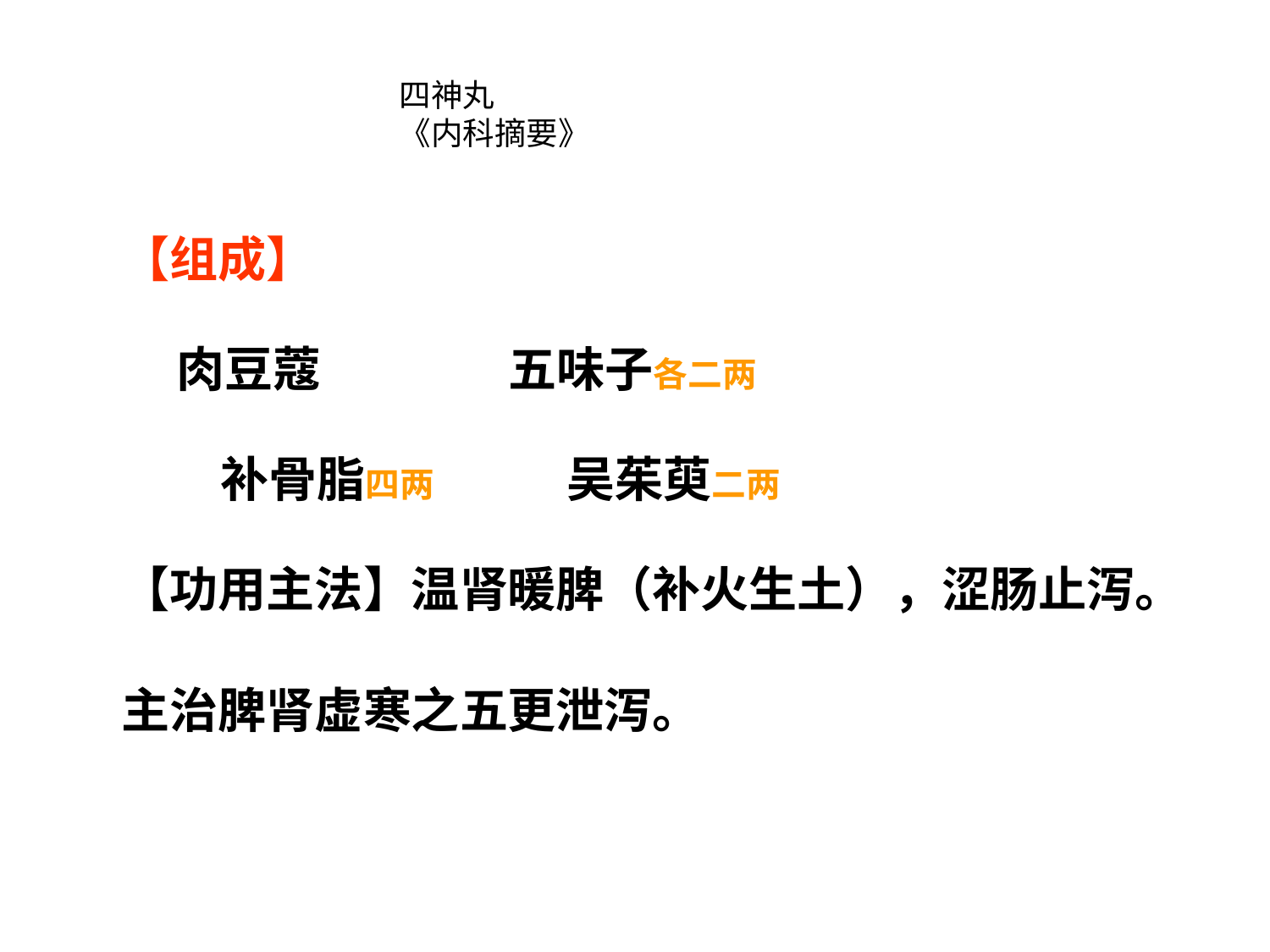

四神丸
《内科摘要》

【组成】
     肉豆蔻                 五味子各二两
         补骨脂四两            吴茱萸二两
【功用主法】温肾暖脾（补火生土），涩肠止泻。主治脾肾虚寒之五更泄泻。